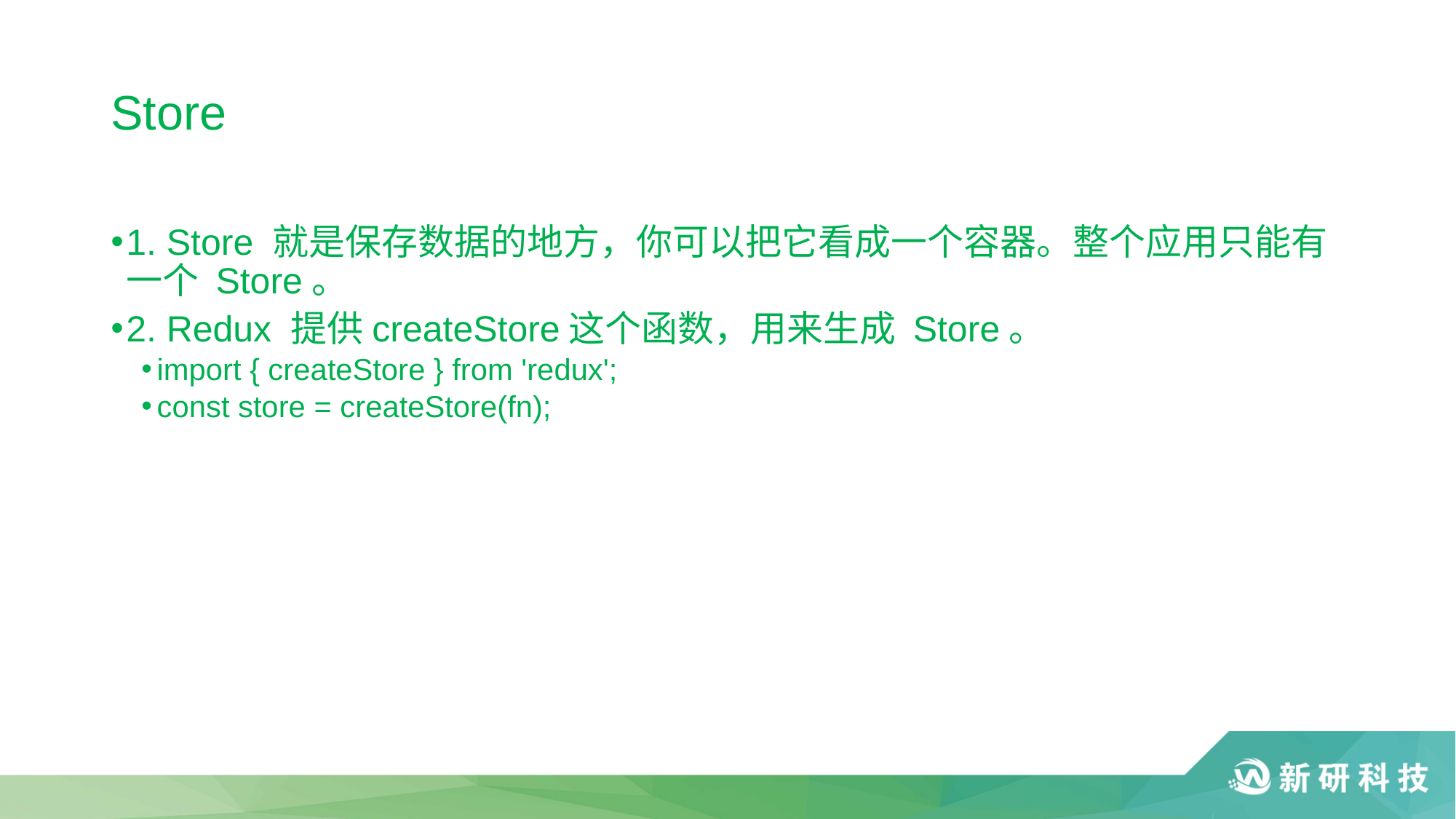

# Store
1. Store 就是保存数据的地方，你可以把它看成一个容器。整个应用只能有一个 Store。
2. Redux 提供createStore这个函数，用来生成 Store。
import { createStore } from 'redux';
const store = createStore(fn);